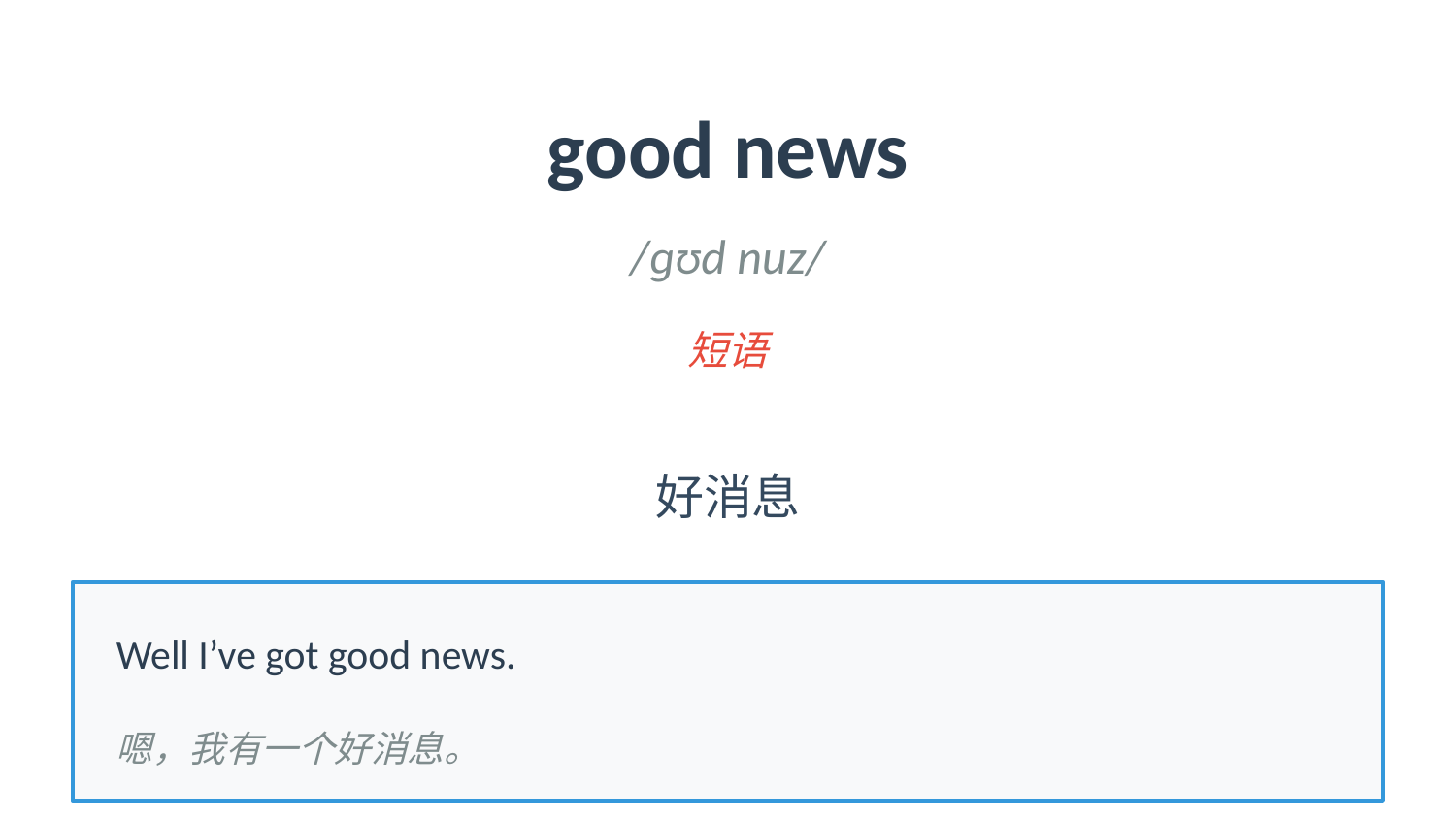

good news
/ɡʊd nuz/
短语
好消息

Well I’ve got good news.

嗯，我有一个好消息。